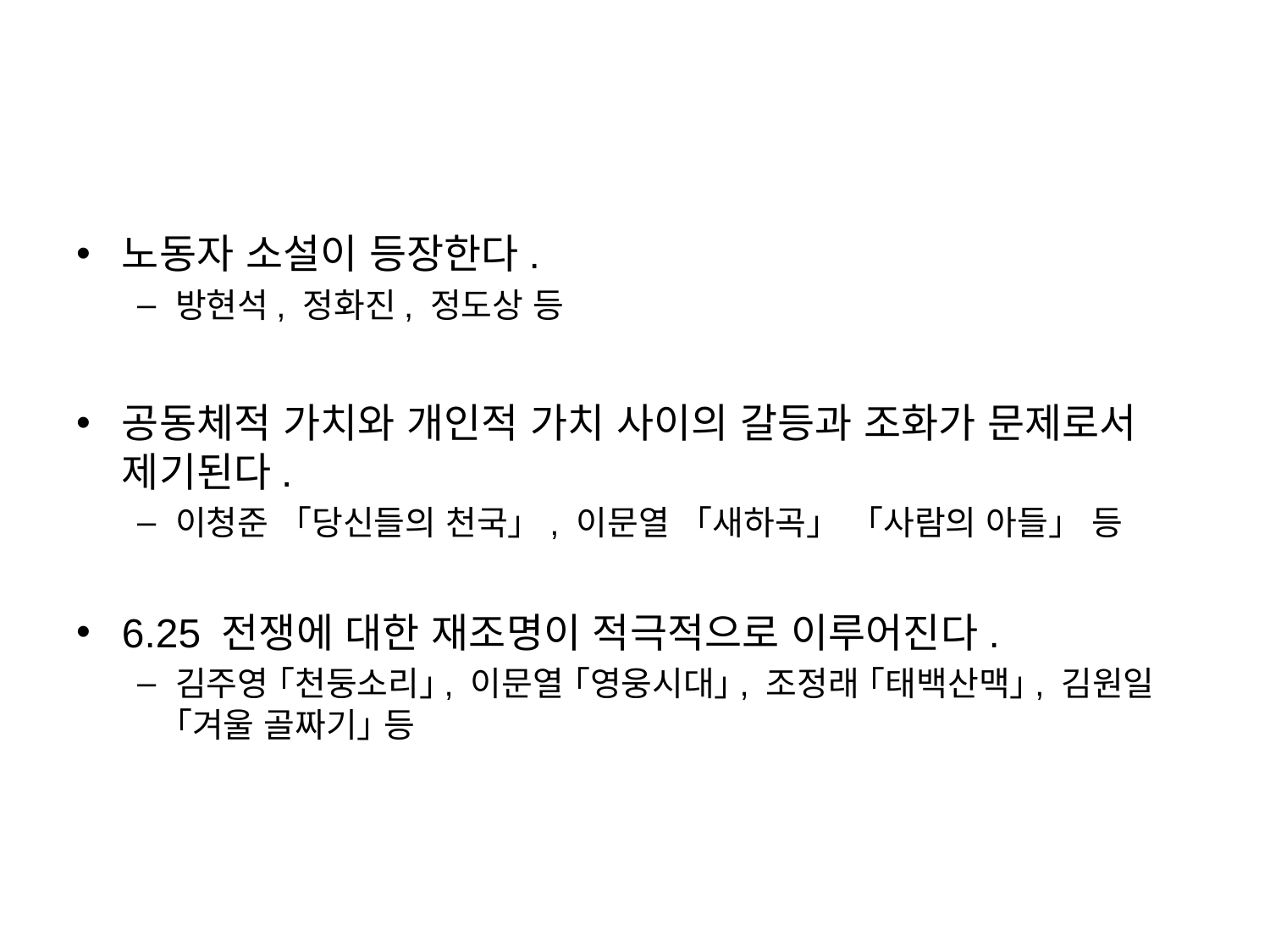

노동자 소설이 등장한다.
방현석, 정화진, 정도상 등

공동체적 가치와 개인적 가치 사이의 갈등과 조화가 문제로서 제기된다.
이청준 「당신들의 천국」, 이문열 「새하곡」 「사람의 아들」 등

6.25 전쟁에 대한 재조명이 적극적으로 이루어진다.
김주영 ｢천둥소리｣, 이문열 ｢영웅시대｣, 조정래 ｢태백산맥｣, 김원일 ｢겨울 골짜기｣ 등